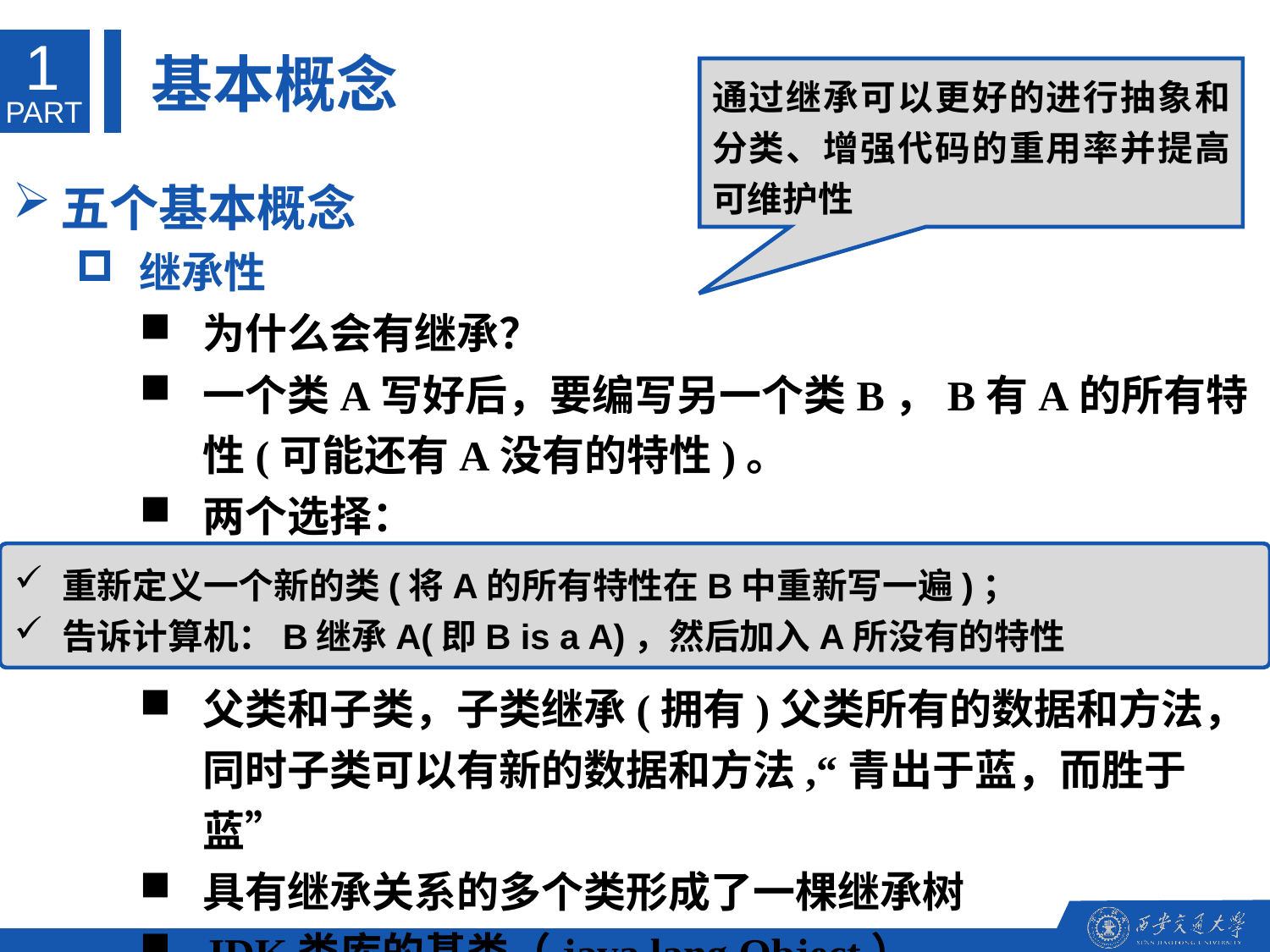

1
基本概念
通过继承可以更好的进行抽象和分类、增强代码的重用率并提高可维护性
PART
五个基本概念
继承性
为什么会有继承？
一个类A写好后，要编写另一个类B，B有A的所有特性(可能还有A没有的特性)。
两个选择：

父类和子类，子类继承(拥有)父类所有的数据和方法，同时子类可以有新的数据和方法,“青出于蓝，而胜于蓝”
具有继承关系的多个类形成了一棵继承树
JDK类库的基类（java.lang.Object）
重新定义一个新的类(将A的所有特性在B中重新写一遍)；
告诉计算机：B继承A(即B is a A)，然后加入A所没有的特性